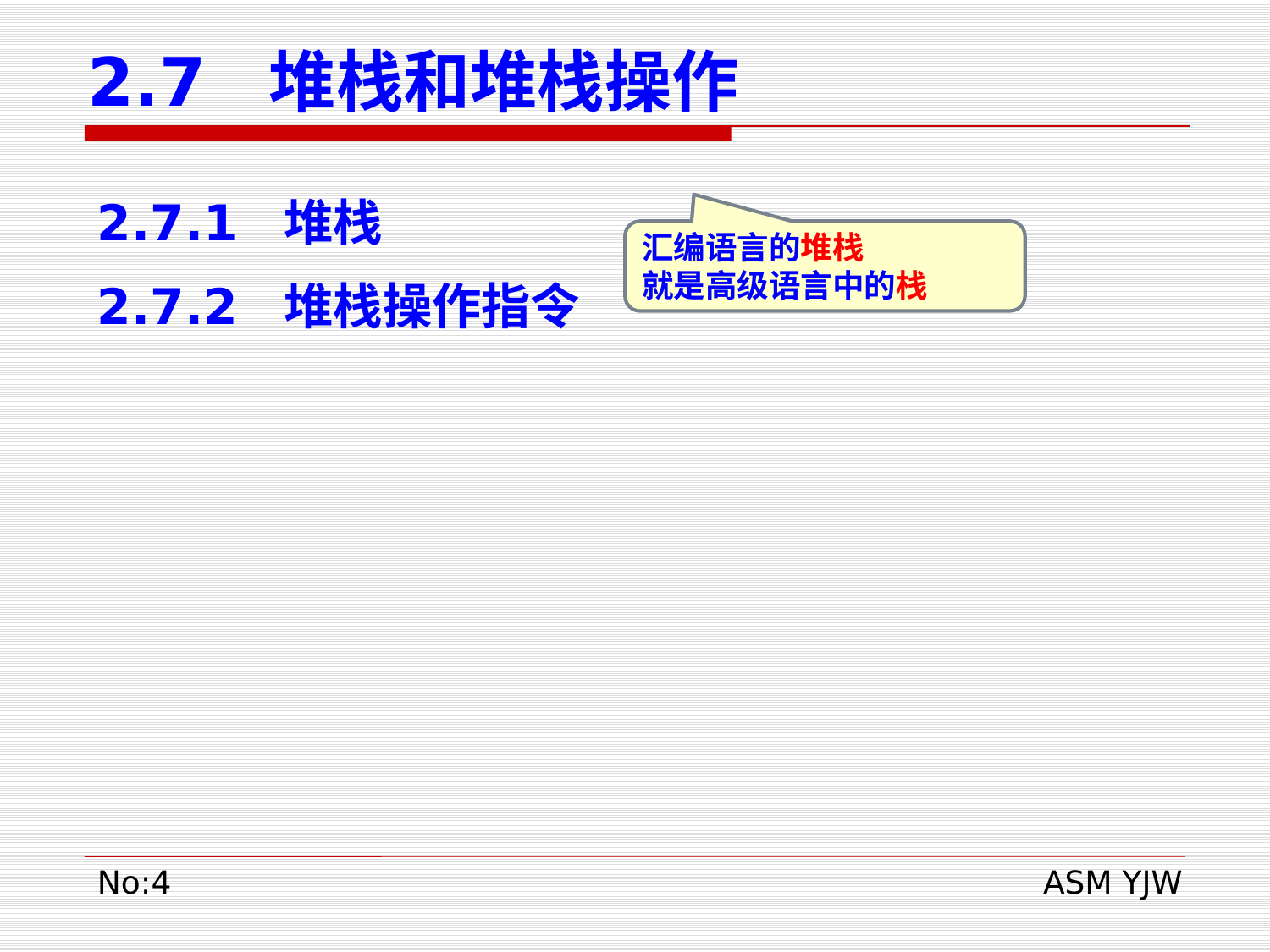

# 2.7  堆栈和堆栈操作
2.7.1  堆栈
2.7.2  堆栈操作指令
汇编语言的堆栈
就是高级语言中的栈

No:4